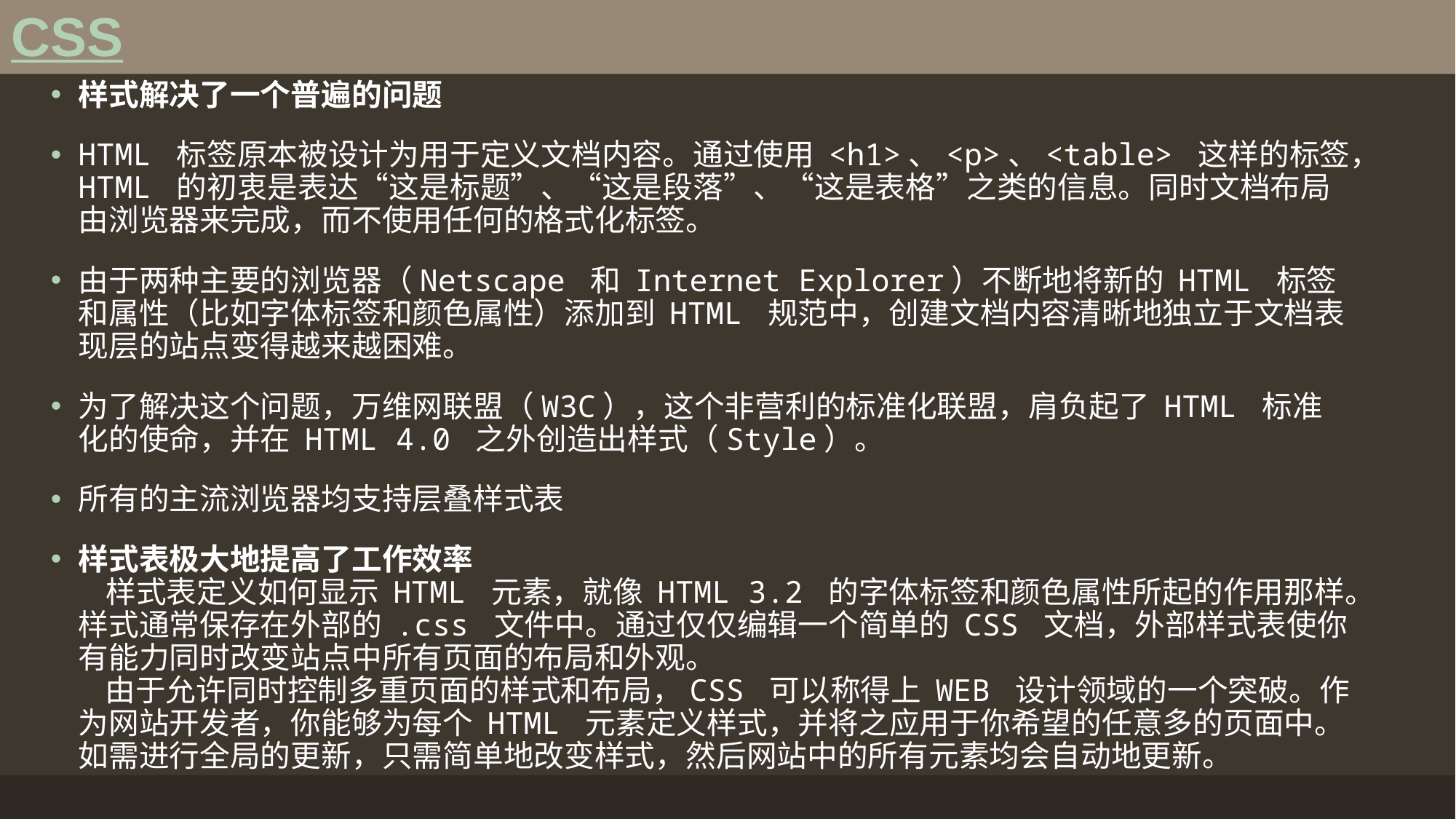

CSS
样式解决了一个普遍的问题
HTML 标签原本被设计为用于定义文档内容。通过使用 <h1>、<p>、<table> 这样的标签，HTML 的初衷是表达“这是标题”、“这是段落”、“这是表格”之类的信息。同时文档布局由浏览器来完成，而不使用任何的格式化标签。
由于两种主要的浏览器（Netscape 和 Internet Explorer）不断地将新的 HTML 标签和属性（比如字体标签和颜色属性）添加到 HTML 规范中，创建文档内容清晰地独立于文档表现层的站点变得越来越困难。
为了解决这个问题，万维网联盟（W3C），这个非营利的标准化联盟，肩负起了 HTML 标准化的使命，并在 HTML 4.0 之外创造出样式（Style）。
所有的主流浏览器均支持层叠样式表
样式表极大地提高了工作效率
    样式表定义如何显示 HTML 元素，就像 HTML 3.2 的字体标签和颜色属性所起的作用那样。样式通常保存在外部的 .css 文件中。通过仅仅编辑一个简单的 CSS 文档，外部样式表使你有能力同时改变站点中所有页面的布局和外观。
    由于允许同时控制多重页面的样式和布局，CSS 可以称得上 WEB 设计领域的一个突破。作为网站开发者，你能够为每个 HTML 元素定义样式，并将之应用于你希望的任意多的页面中。如需进行全局的更新，只需简单地改变样式，然后网站中的所有元素均会自动地更新。